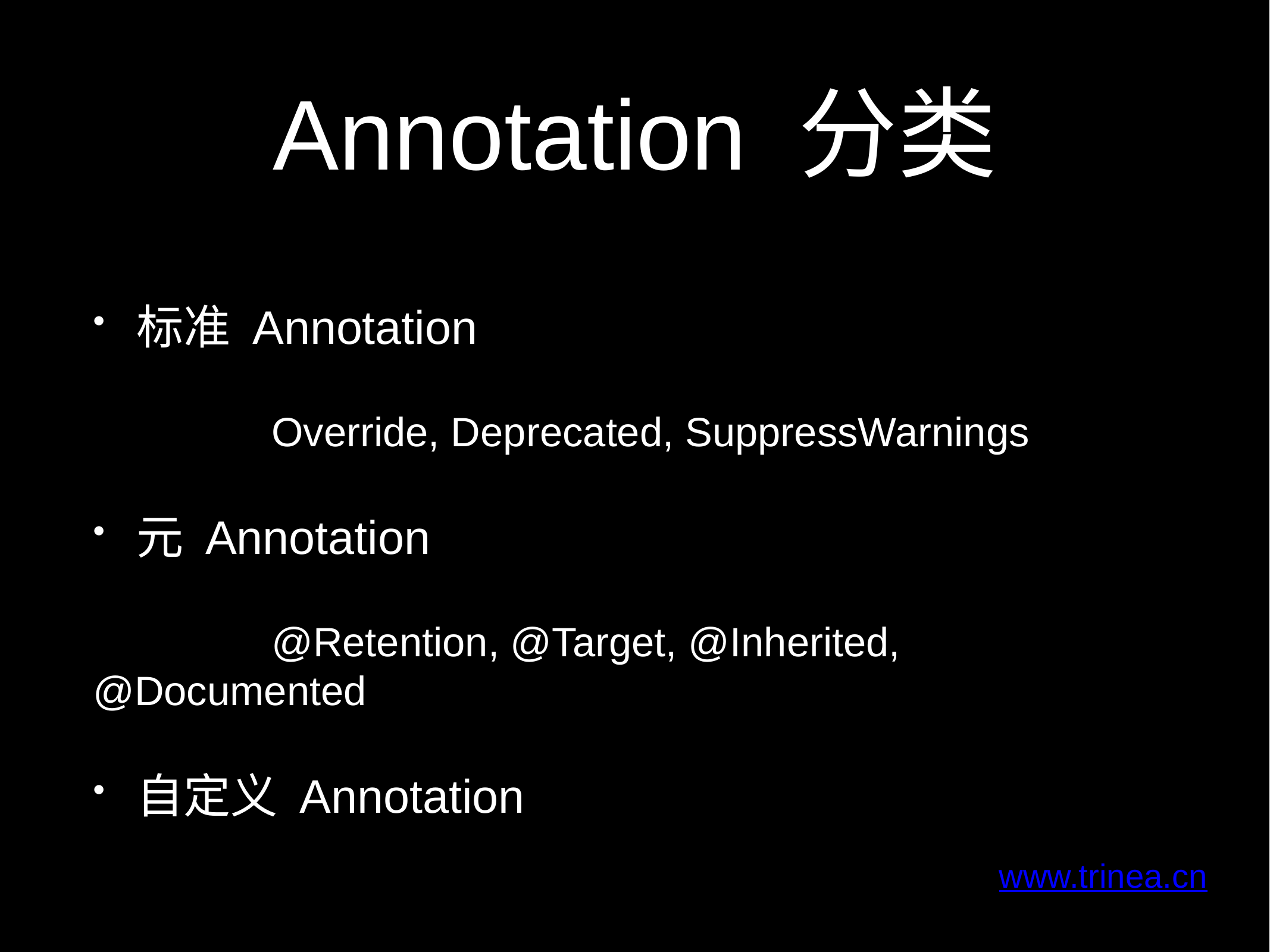

# Annotation 分类
标准 Annotation
		Override, Deprecated, SuppressWarnings
元 Annotation
		@Retention, @Target, @Inherited, @Documented
自定义 Annotation